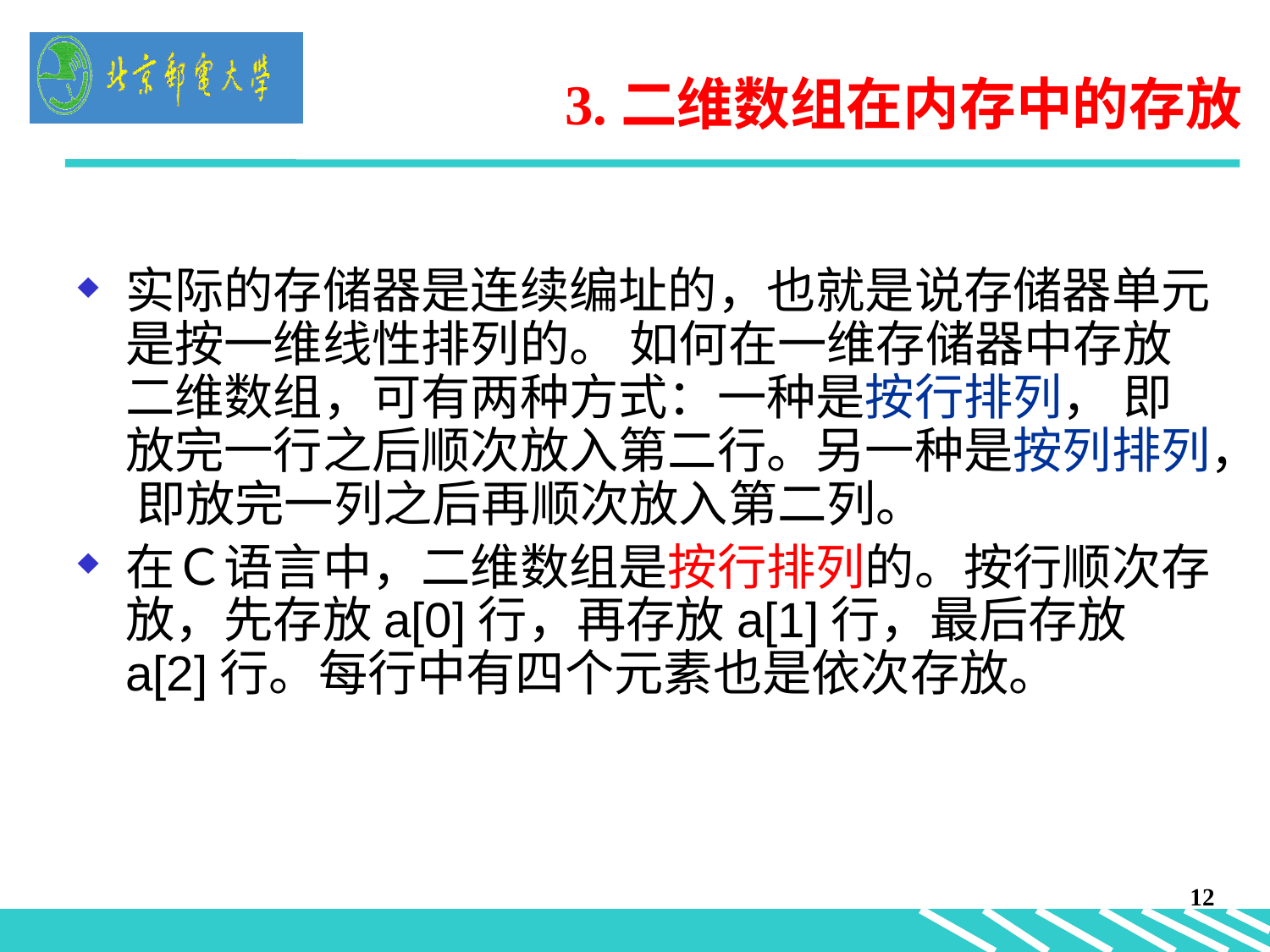

3.二维数组在内存中的存放

实际的存储器是连续编址的，也就是说存储器单元是按一维线性排列的。 如何在一维存储器中存放二维数组，可有两种方式：一种是按行排列， 即放完一行之后顺次放入第二行。另一种是按列排列， 即放完一列之后再顺次放入第二列。
在Ｃ语言中，二维数组是按行排列的。按行顺次存放，先存放a[0]行，再存放a[1]行，最后存放a[2]行。每行中有四个元素也是依次存放。
12